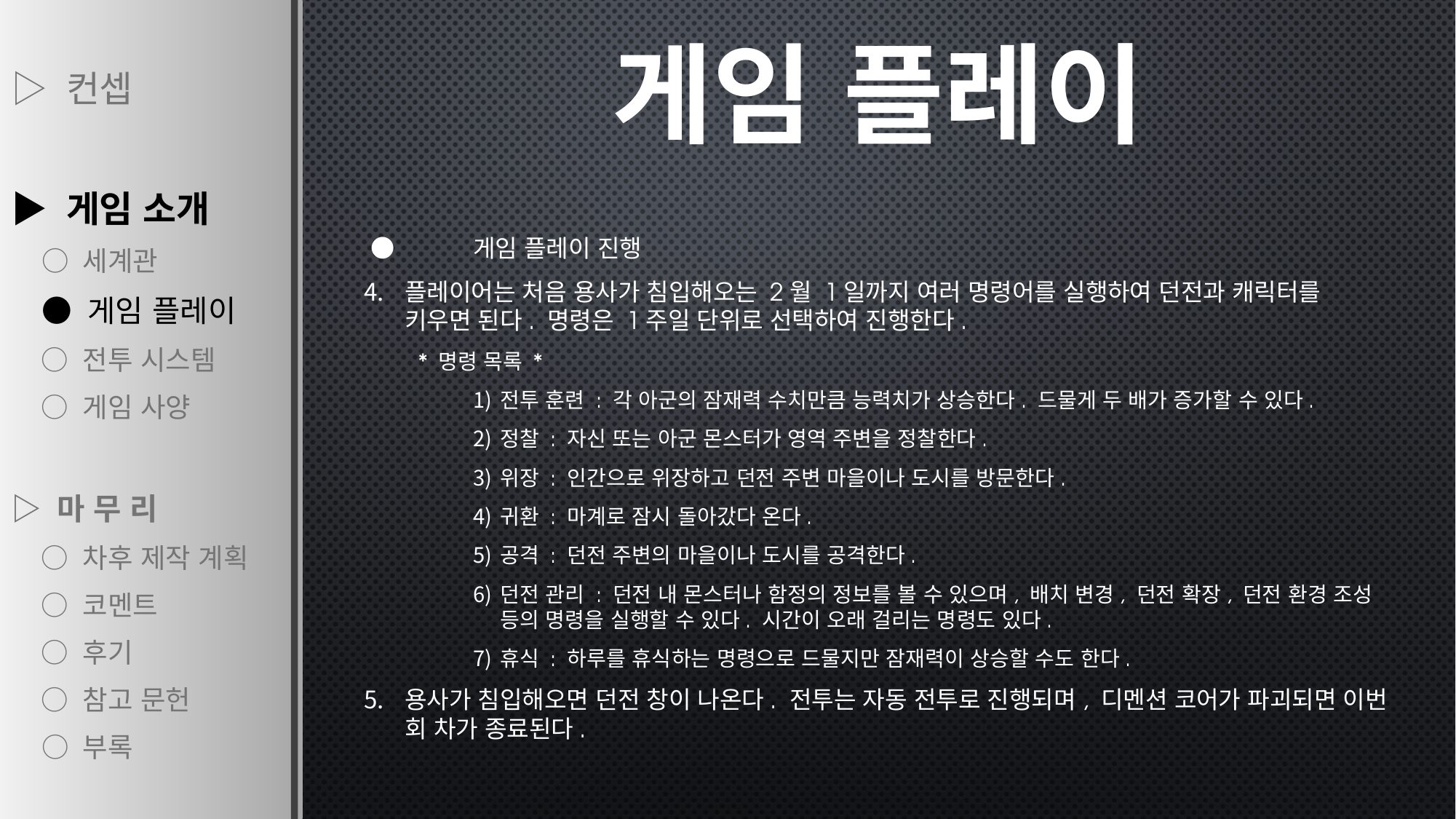

▷ 컨셉

▶ 게임 소개
    ○ 세계관
    ● 게임 플레이
    ○ 전투 시스템
    ○ 게임 사양

▷ 마 무 리
    ○ 차후 제작 계획
    ○ 코멘트
    ○ 후기
    ○ 참고 문헌
    ○ 부록

게임 플레이
 ●	게임 플레이 진행
플레이어는 처음 용사가 침입해오는 2월 1일까지 여러 명령어를 실행하여 던전과 캐릭터를 키우면 된다. 명령은 1주일 단위로 선택하여 진행한다.
* 명령 목록 *
전투 훈련 : 각 아군의 잠재력 수치만큼 능력치가 상승한다. 드물게 두 배가 증가할 수 있다.
정찰 : 자신 또는 아군 몬스터가 영역 주변을 정찰한다.
위장 : 인간으로 위장하고 던전 주변 마을이나 도시를 방문한다.
귀환 : 마계로 잠시 돌아갔다 온다.
공격 : 던전 주변의 마을이나 도시를 공격한다.
던전 관리 : 던전 내 몬스터나 함정의 정보를 볼 수 있으며, 배치 변경, 던전 확장, 던전 환경 조성 등의 명령을 실행할 수 있다. 시간이 오래 걸리는 명령도 있다.
휴식 : 하루를 휴식하는 명령으로 드물지만 잠재력이 상승할 수도 한다.
용사가 침입해오면 던전 창이 나온다. 전투는 자동 전투로 진행되며, 디멘션 코어가 파괴되면 이번 회 차가 종료된다.